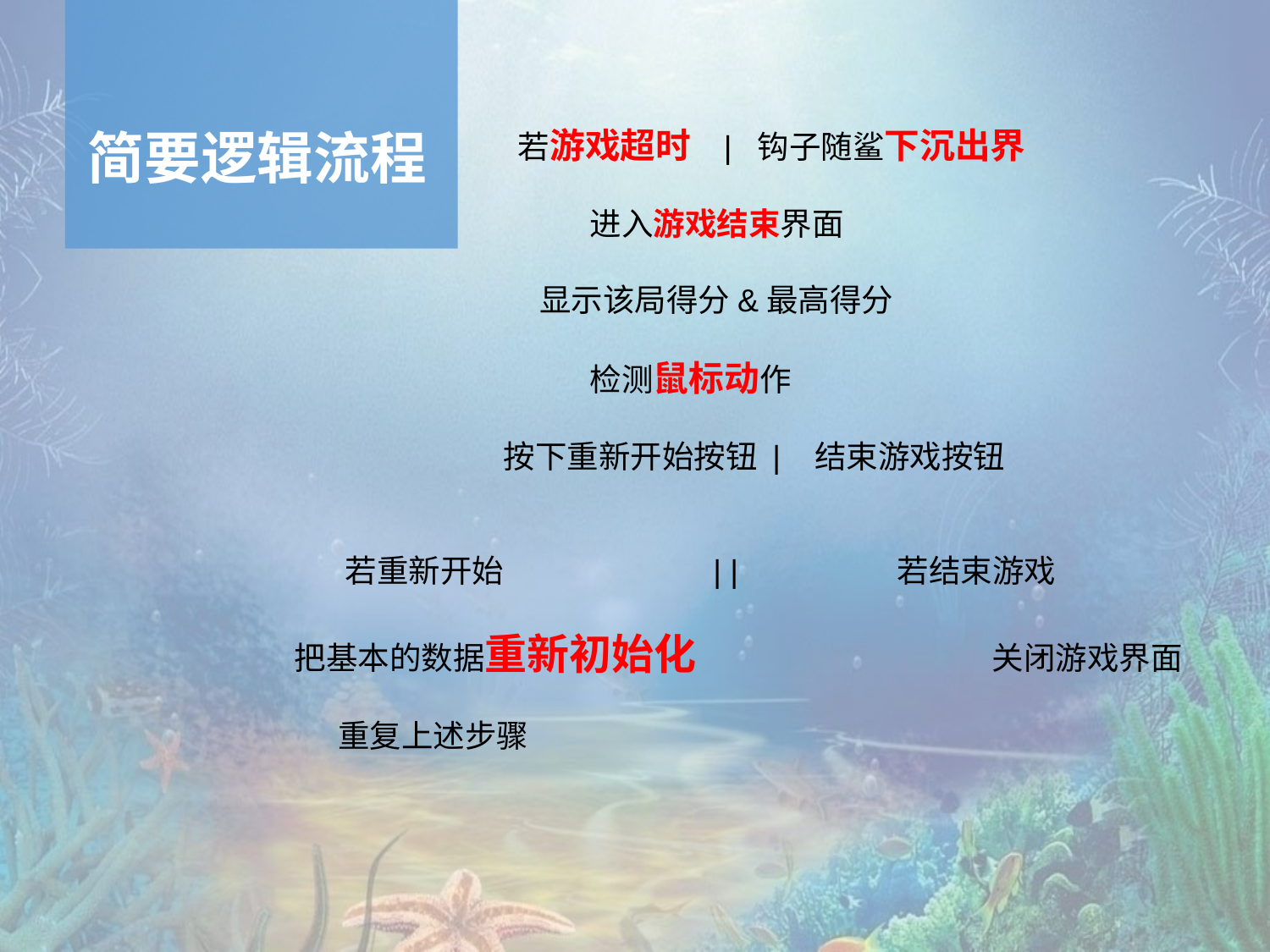

若游戏超时   |  钩子随鲨下沉出界

                                        进入游戏结束界面

                                 显示该局得分&最高得分

                                        检测鼠标动作

                            按下重新开始按钮 |   结束游戏按钮

      若重新开始                            | |                 若结束游戏

把基本的数据重新初始化                               关闭游戏界面

     重复上述步骤

简要逻辑流程